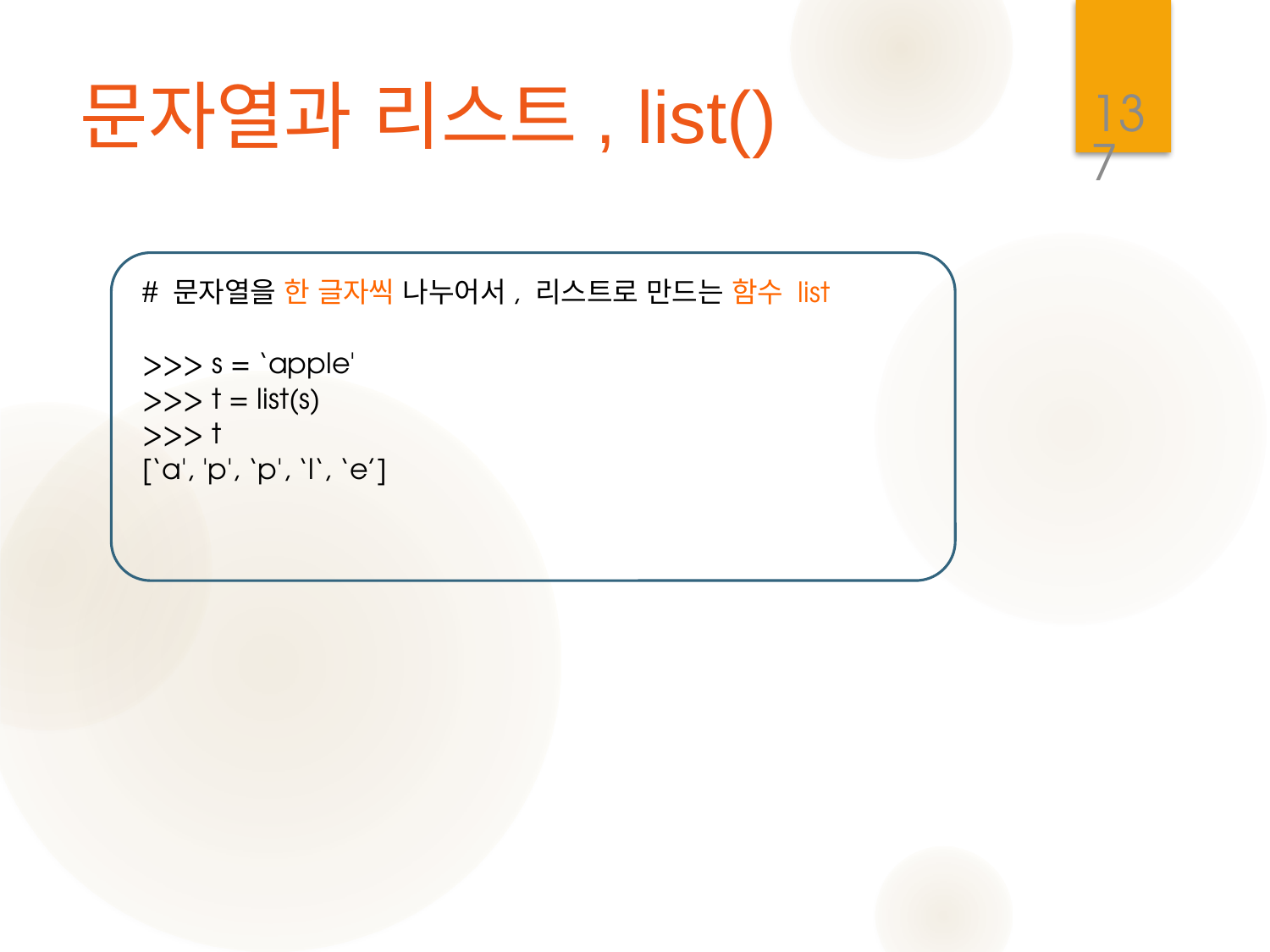

137
# 문자열과 리스트, list()

# 문자열을 한 글자씩 나누어서, 리스트로 만드는 함수 list

>>> s = ‘apple'
>>> t = list(s)
>>> t
[‘a', 'p', ‘p', ‘l‘, ‘e’]